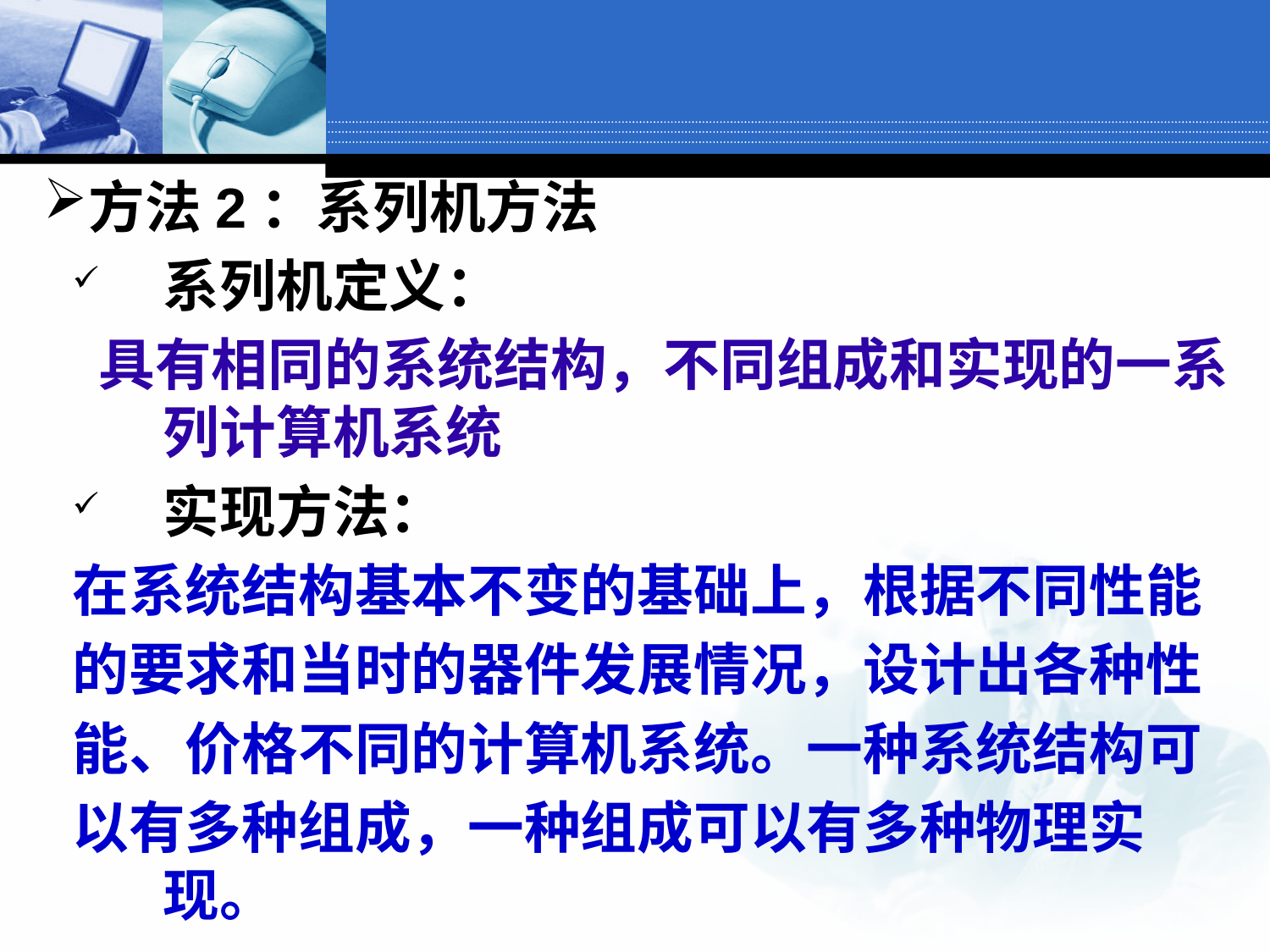

方法2：系列机方法
系列机定义：
 具有相同的系统结构，不同组成和实现的一系列计算机系统
实现方法：
在系统结构基本不变的基础上，根据不同性能
的要求和当时的器件发展情况，设计出各种性
能、价格不同的计算机系统。一种系统结构可
以有多种组成，一种组成可以有多种物理实现。